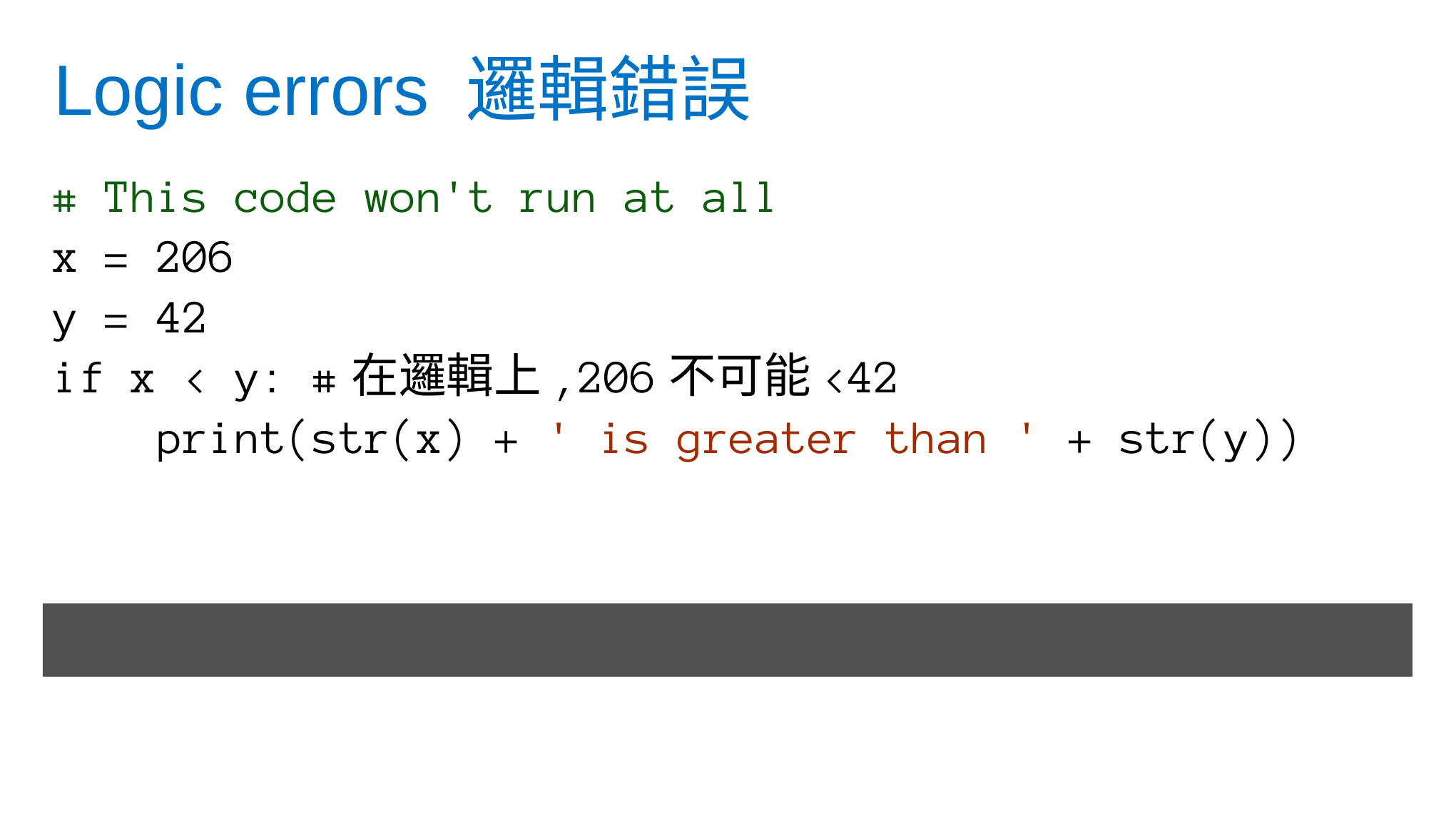

# Logic errors 邏輯錯誤
# This code won't run at all
x = 206
y = 42
if x < y: #在邏輯上,206不可能<42
    print(str(x) + ' is greater than ' + str(y))